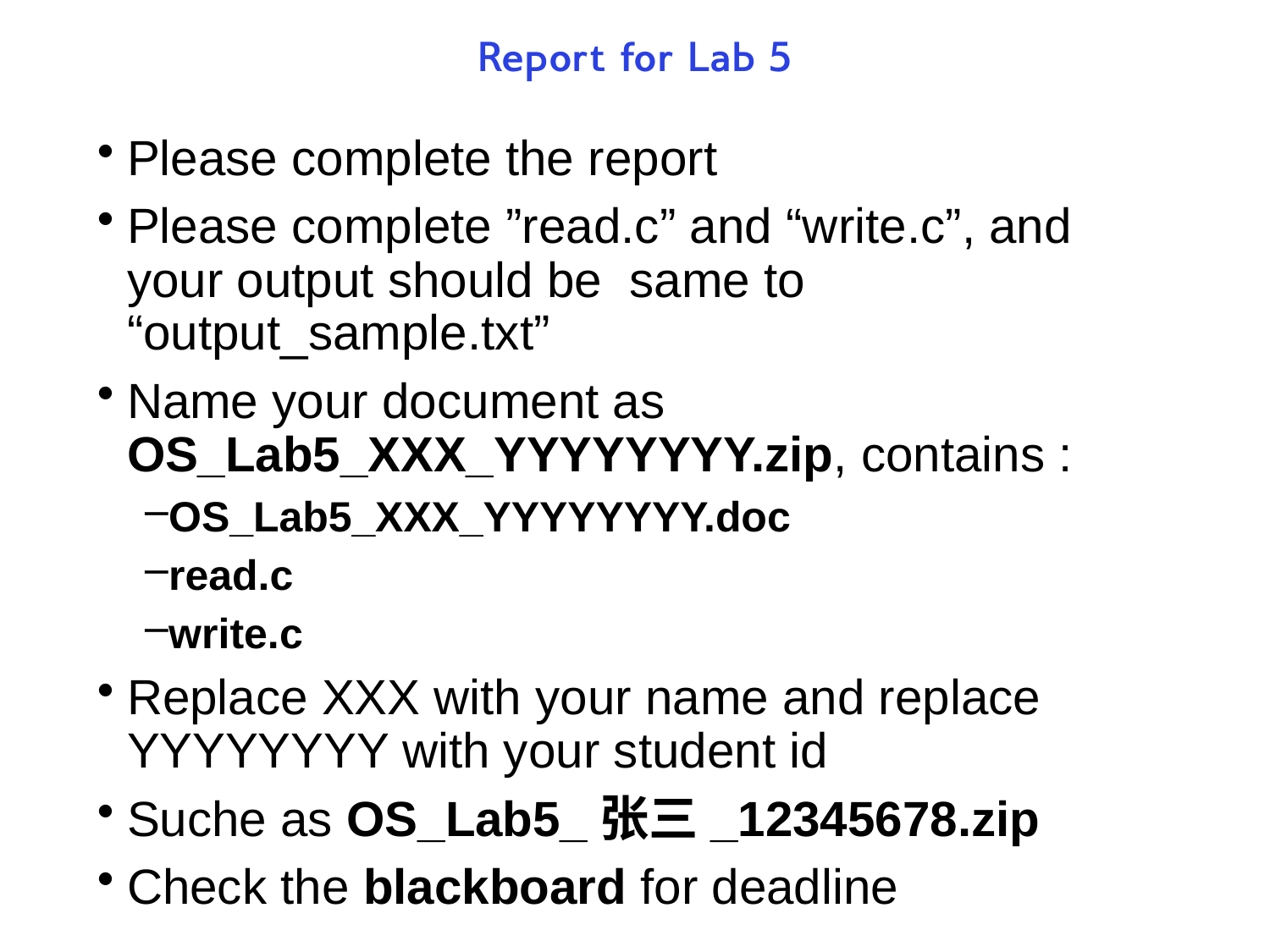

# Report for Lab 5
Please complete the report
Please complete ”read.c” and “write.c”, and your output should be  same to “output_sample.txt”
Name your document as OS_Lab5_XXX_YYYYYYYY.zip, contains :
OS_Lab5_XXX_YYYYYYYY.doc
read.c
write.c
Replace XXX with your name and replace YYYYYYYY with your student id
Suche as OS_Lab5_张三_12345678.zip
Check the blackboard for deadline